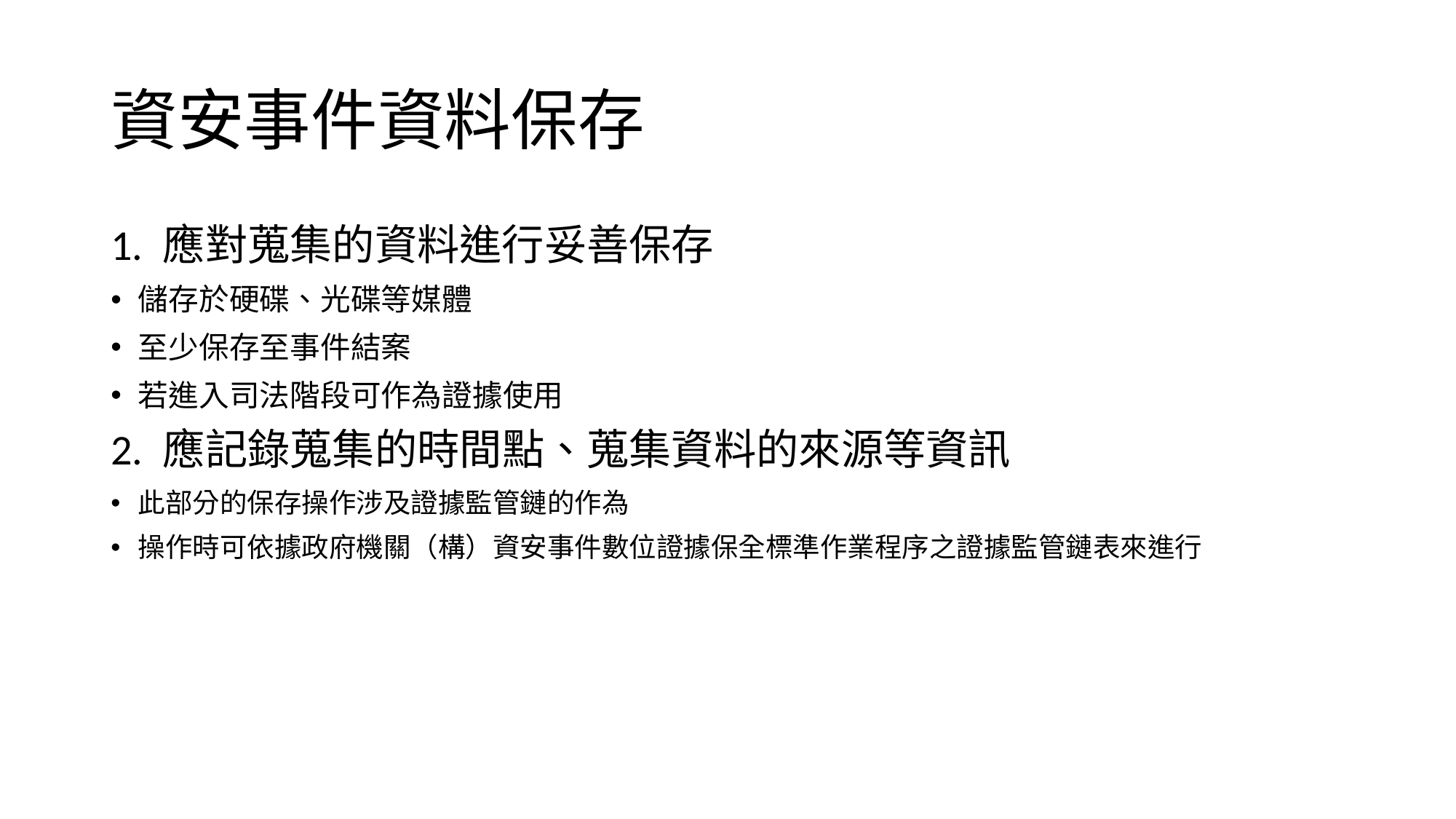

# 資安事件資料保存
1. 應對蒐集的資料進行妥善保存
儲存於硬碟、光碟等媒體
至少保存至事件結案
若進入司法階段可作為證據使用
2. 應記錄蒐集的時間點、蒐集資料的來源等資訊
此部分的保存操作涉及證據監管鏈的作為
操作時可依據政府機關（構）資安事件數位證據保全標準作業程序之證據監管鏈表來進行